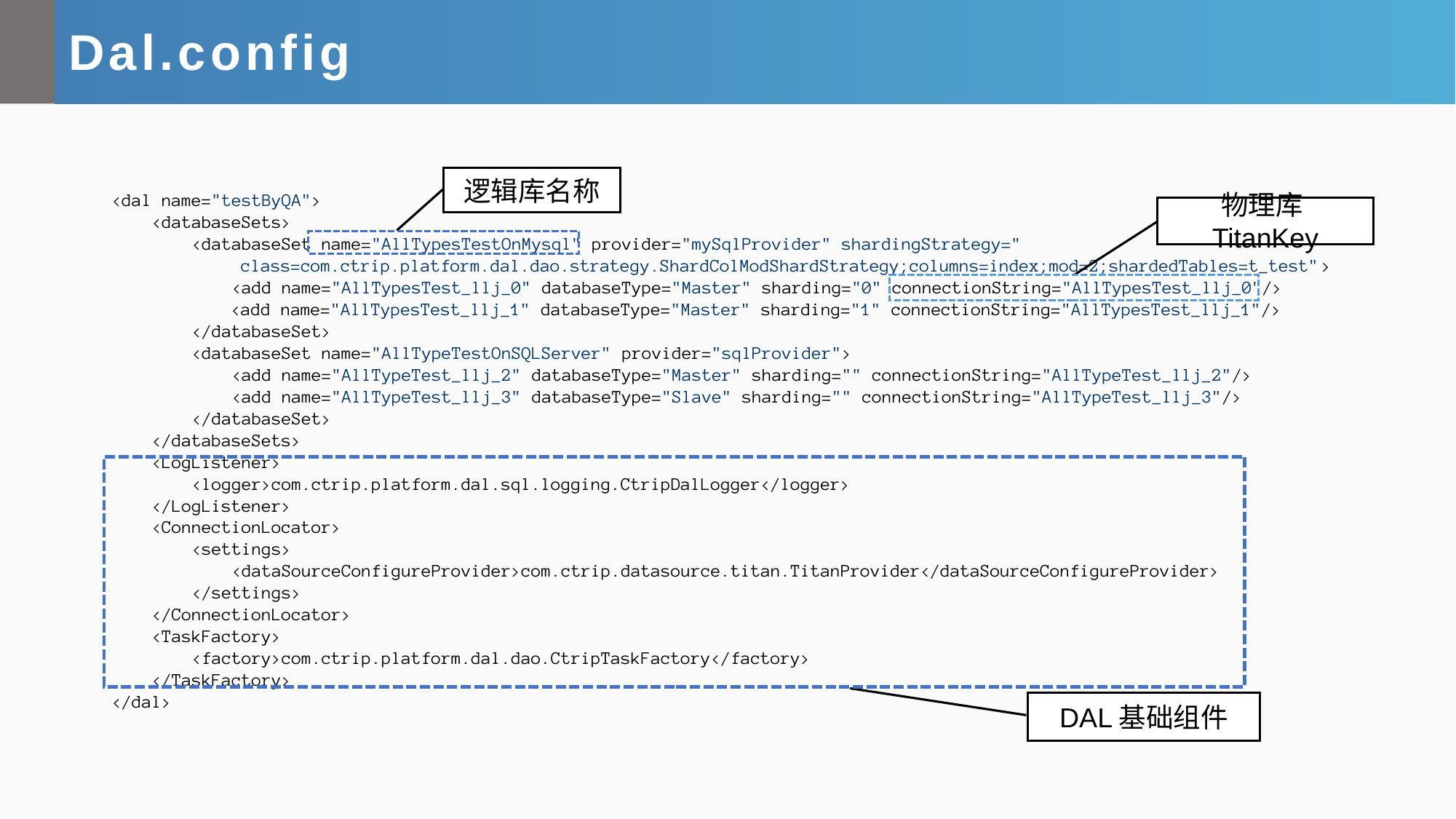

Dal.config
逻辑库名称
<dal name="testByQA">
    <databaseSets>
        <databaseSet name="AllTypesTestOnMysql" provider="mySqlProvider" shardingStrategy="
	  class=com.ctrip.platform.dal.dao.strategy.ShardColModShardStrategy;columns=index;mod=2;shardedTables=t_test">
            <add name="AllTypesTest_llj_0" databaseType="Master" sharding="0" connectionString="AllTypesTest_llj_0"/>
	 <add name="AllTypesTest_llj_1" databaseType="Master" sharding="1" connectionString="AllTypesTest_llj_1"/>
        </databaseSet>
        <databaseSet name="AllTypeTestOnSQLServer" provider="sqlProvider">
            <add name="AllTypeTest_llj_2" databaseType="Master" sharding="" connectionString="AllTypeTest_llj_2"/>
            <add name="AllTypeTest_llj_3" databaseType="Slave" sharding="" connectionString="AllTypeTest_llj_3"/>
        </databaseSet>
    </databaseSets>
    <LogListener>
        <logger>com.ctrip.platform.dal.sql.logging.CtripDalLogger</logger>
    </LogListener>
    <ConnectionLocator>
        <settings>
            <dataSourceConfigureProvider>com.ctrip.datasource.titan.TitanProvider</dataSourceConfigureProvider>
        </settings>
    </ConnectionLocator>
    <TaskFactory>
        <factory>com.ctrip.platform.dal.dao.CtripTaskFactory</factory>
    </TaskFactory>
</dal>
物理库TitanKey

DAL基础组件